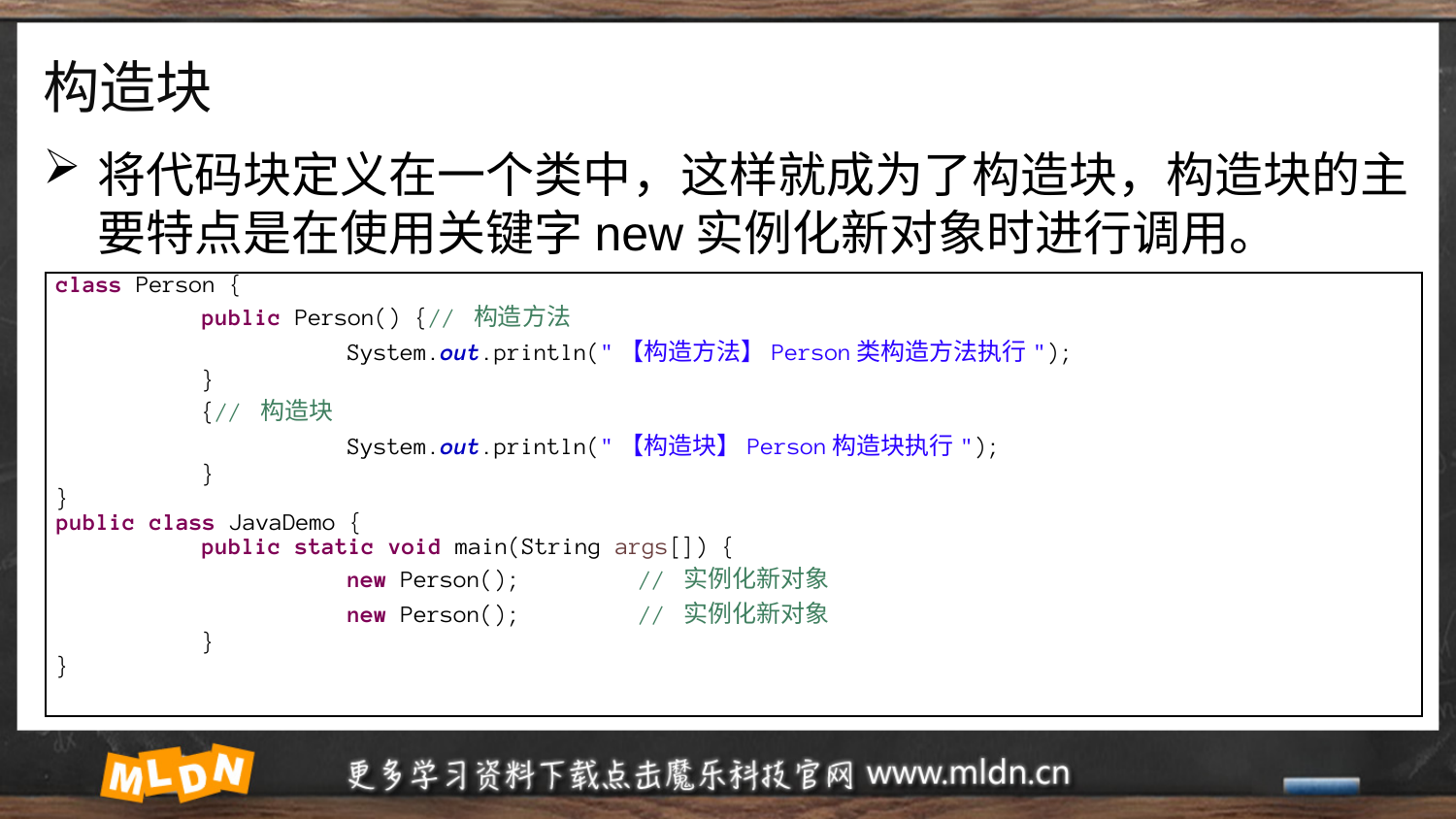

# 构造块
将代码块定义在一个类中，这样就成为了构造块，构造块的主要特点是在使用关键字new实例化新对象时进行调用。
| class Person { public Person() {// 构造方法 System.out.println("【构造方法】Person类构造方法执行"); } {// 构造块 System.out.println("【构造块】Person构造块执行"); } } public class JavaDemo { public static void main(String args[]) { new Person(); // 实例化新对象 new Person(); // 实例化新对象 } } |
| --- |